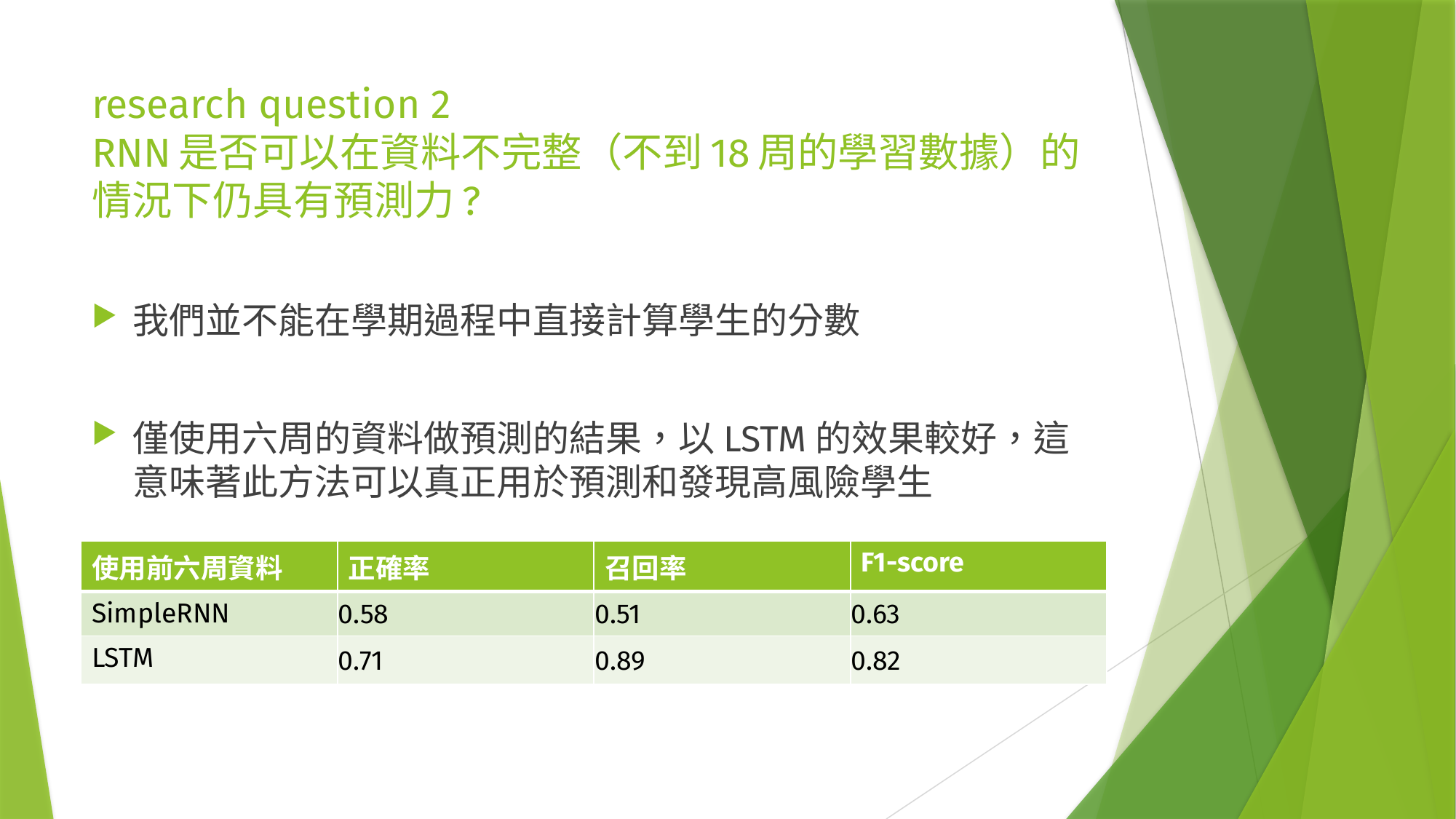

# research question 2 RNN是否可以在資料不完整（不到18周的學習數據）的情況下仍具有預測力?
我們並不能在學期過程中直接計算學生的分數

僅使用六周的資料做預測的結果，以LSTM的效果較好，這意味著此方法可以真正用於預測和發現高風險學生

| 使用前六周資料 | 正確率 | 召回率 | F1-score |
| --- | --- | --- | --- |
| SimpleRNN | 0.58 | 0.51 | 0.63 |
| LSTM | 0.71 | 0.89 | 0.82 |